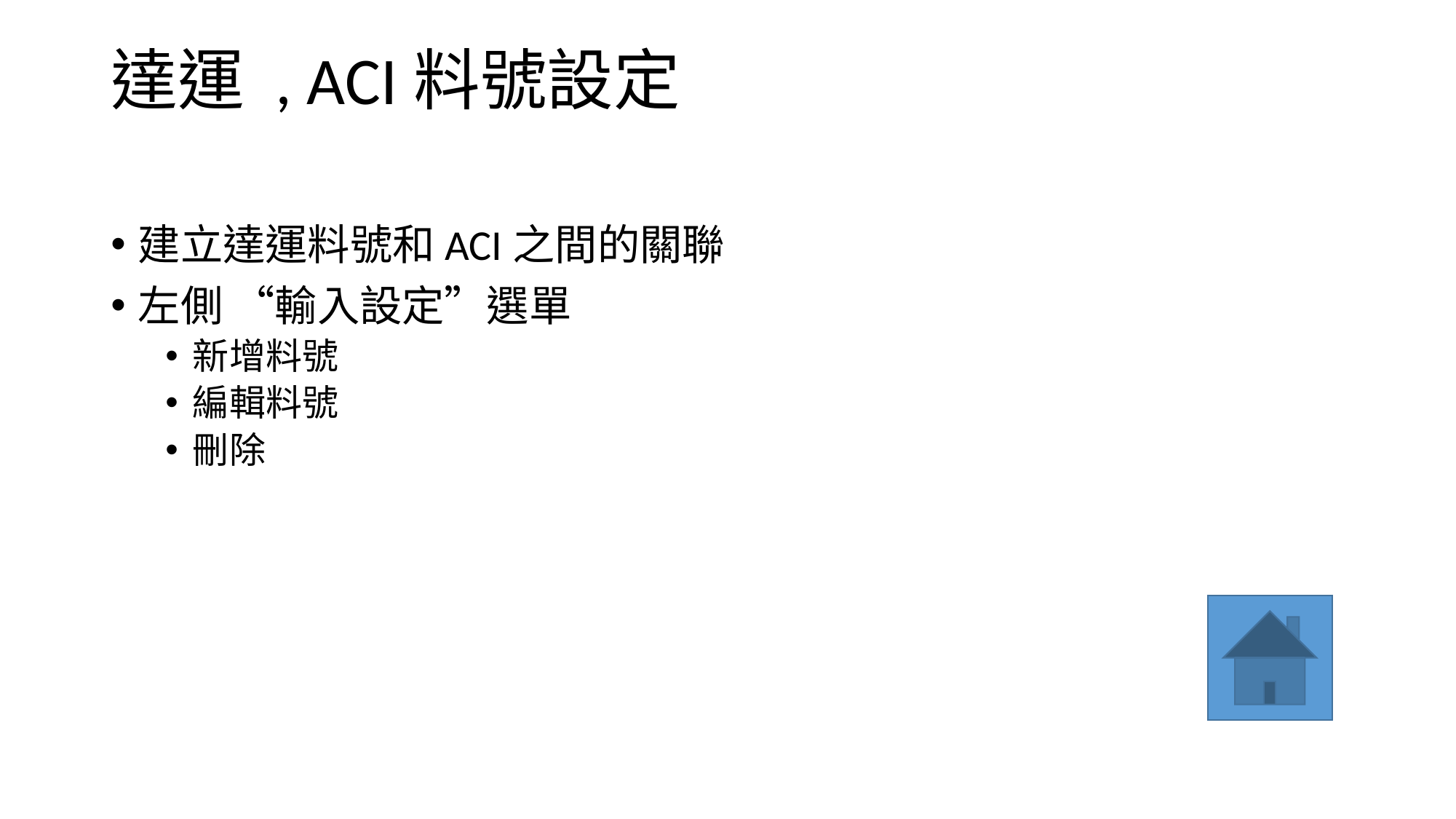

# 達運 , ACI料號設定
建立達運料號和ACI之間的關聯
左側 “輸入設定”選單
新增料號
編輯料號
刪除